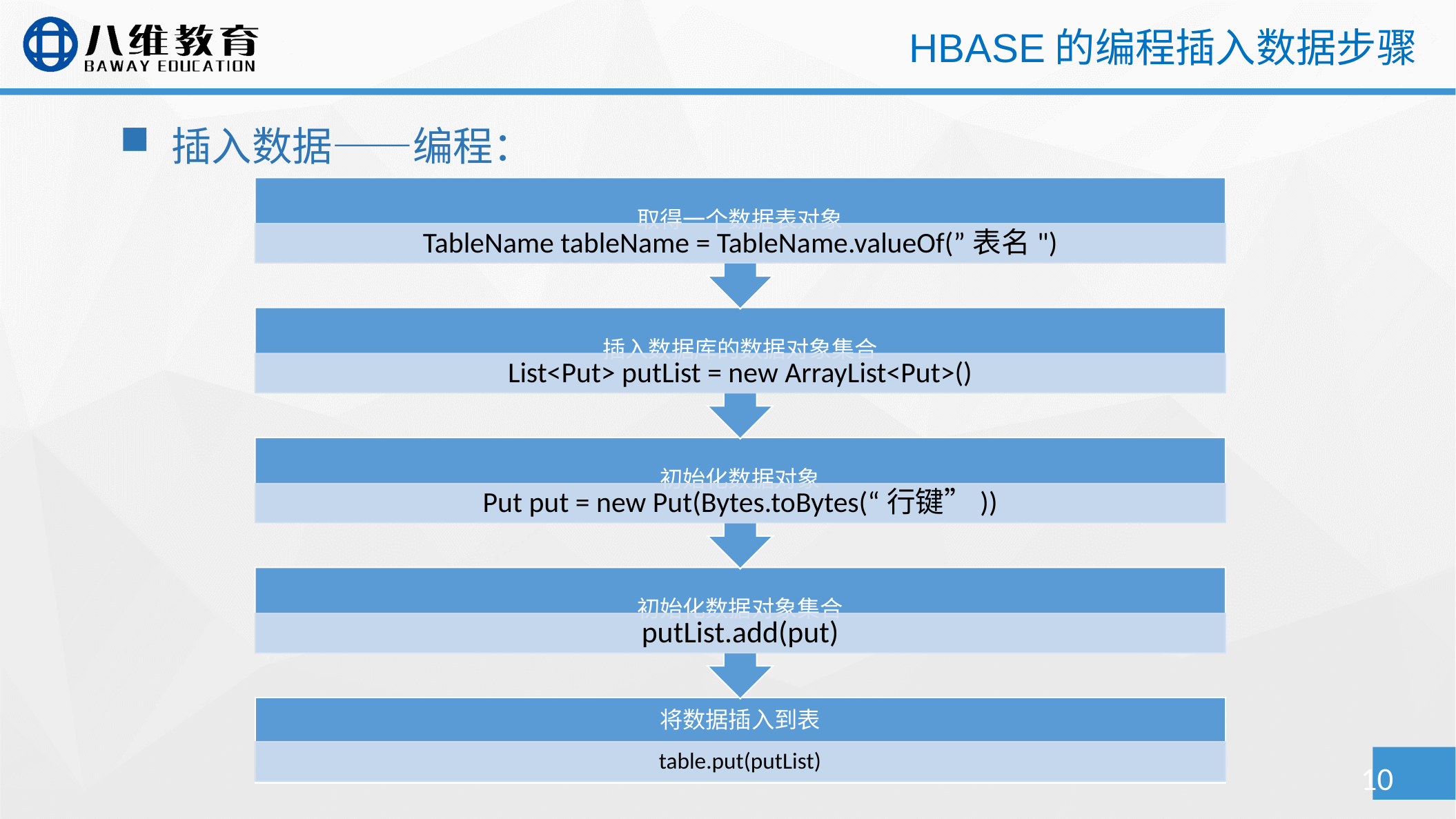

HBASE的编程插入数据步骤
插入数据——编程：
将数据插入到表
table.put(putList)
初始化数据对象集合
putList.add(put)
初始化数据对象
Put put = new Put(Bytes.toBytes(“行键”))
插入数据库的数据对象集合
List<Put> putList = new ArrayList<Put>()
取得一个数据表对象
TableName tableName = TableName.valueOf(”表名")